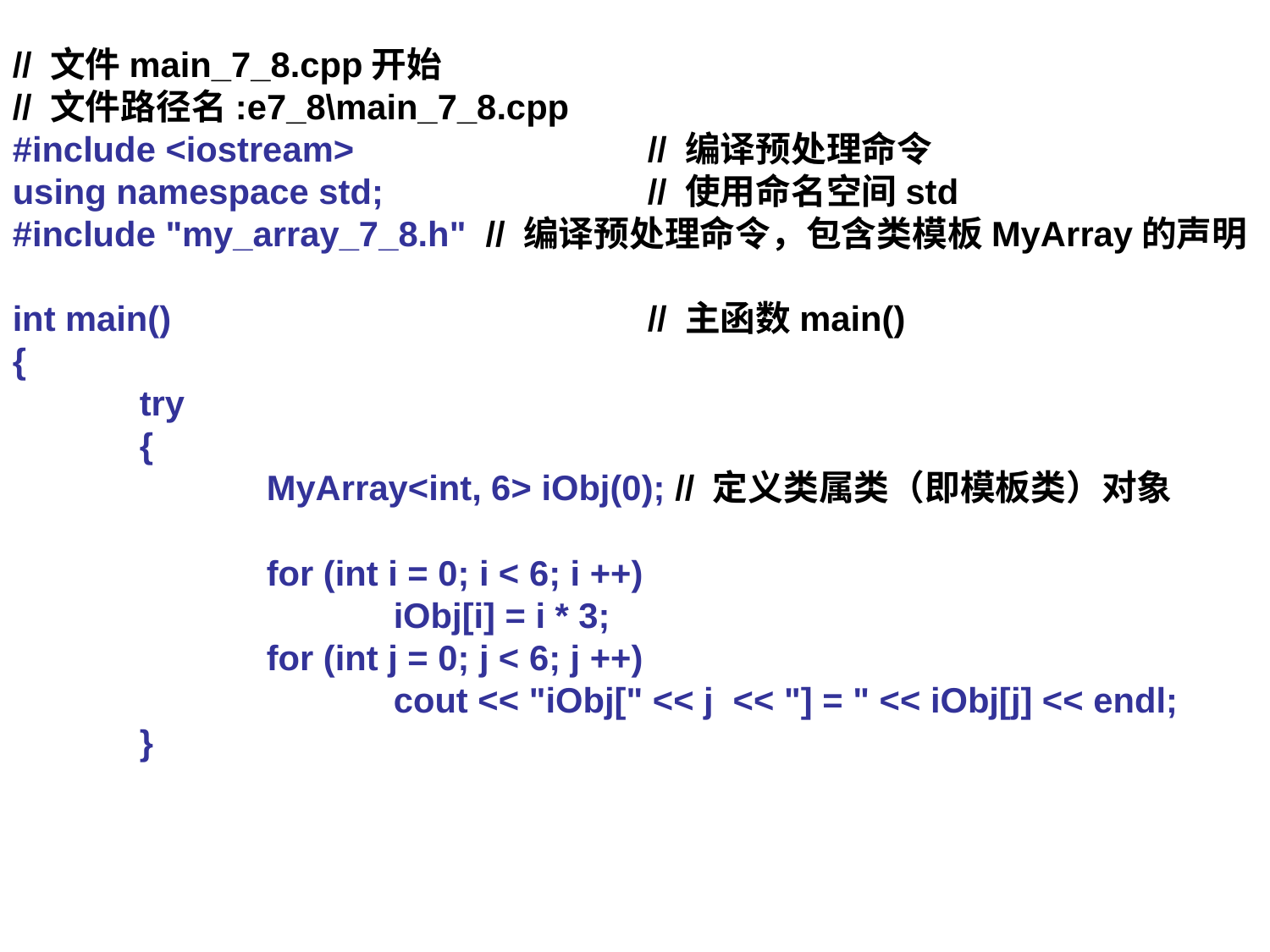

// 文件main_7_8.cpp开始
// 文件路径名:e7_8\main_7_8.cpp
#include <iostream>               		// 编译预处理命令
using namespace std;			// 使用命名空间std
#include "my_array_7_8.h"  // 编译预处理命令，包含类模板MyArray的声明

int main()				// 主函数main()
{
	try
	{
		MyArray<int, 6> iObj(0); // 定义类属类（即模板类）对象

		for (int i = 0; i < 6; i ++)
			iObj[i] = i * 3;
		for (int j = 0; j < 6; j ++)
			cout << "iObj[" << j  << "] = " << iObj[j] << endl;
	}